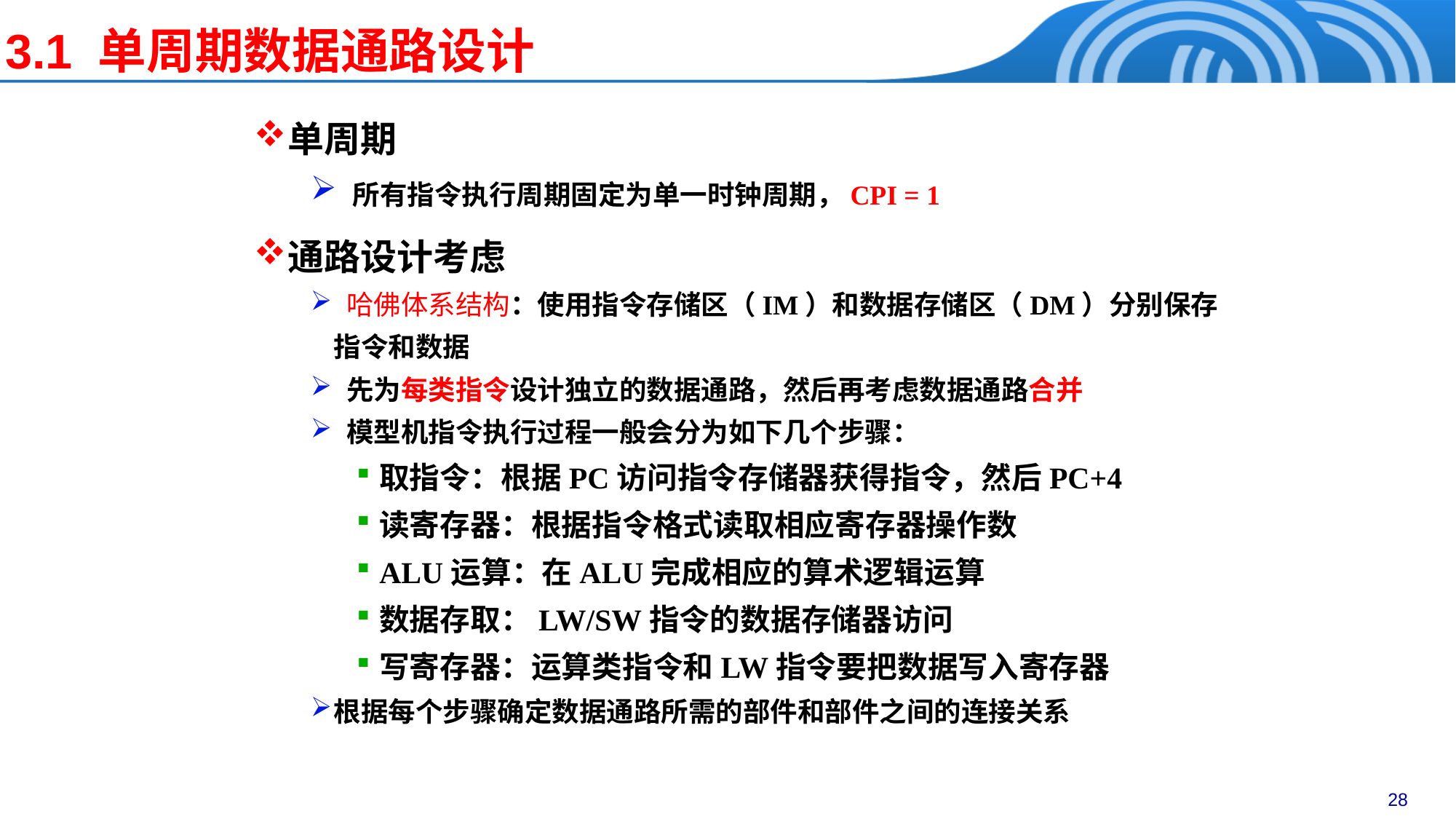

3.1 单周期数据通路设计
单周期
 所有指令执行周期固定为单一时钟周期，CPI = 1
通路设计考虑
 哈佛体系结构：使用指令存储区（IM）和数据存储区（DM）分别保存指令和数据
 先为每类指令设计独立的数据通路，然后再考虑数据通路合并
 模型机指令执行过程一般会分为如下几个步骤：
取指令：根据PC访问指令存储器获得指令，然后PC+4
读寄存器：根据指令格式读取相应寄存器操作数
ALU运算：在ALU完成相应的算术逻辑运算
数据存取：LW/SW指令的数据存储器访问
写寄存器：运算类指令和LW指令要把数据写入寄存器
根据每个步骤确定数据通路所需的部件和部件之间的连接关系